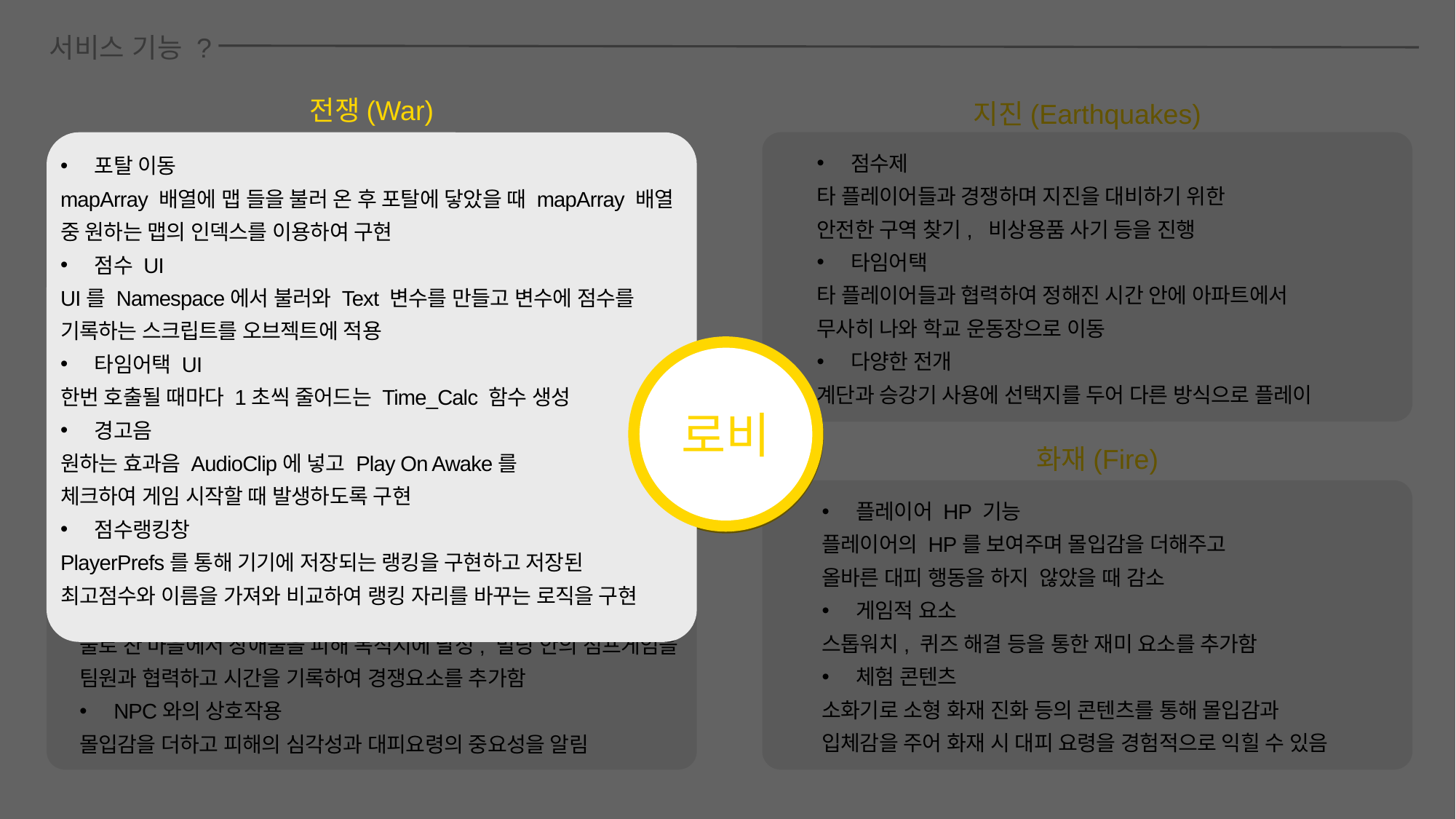

`
서비스 기능 ?
전쟁(War)
지진(Earthquakes)

점수제
타 플레이어들과 경쟁하며 지진을 대비하기 위한
안전한 구역 찾기,  비상용품 사기 등을 진행
타임어택
타 플레이어들과 협력하여 정해진 시간 안에 아파트에서
무사히 나와 학교 운동장으로 이동
다양한 전개
계단과 승강기 사용에 선택지를 두어 다른 방식으로 플레이
포탈 이동
mapArray 배열에 맵 들을 불러 온 후 포탈에 닿았을 때 mapArray 배열 중 원하는 맵의 인덱스를 이용하여 구현
점수 UI
UI를 Namespace에서 불러와 Text 변수를 만들고 변수에 점수를 기록하는 스크립트를 오브젝트에 적용
타임어택 UI
한번 호출될 때마다 1초씩 줄어드는 Time_Calc 함수 생성
경고음
원하는 효과음 AudioClip에 넣고 Play On Awake를
체크하여 게임 시작할 때 발생하도록 구현
점수랭킹창
PlayerPrefs를 통해 기기에 저장되는 랭킹을 구현하고 저장된
최고점수와 이름을 가져와 비교하여 랭킹 자리를 바꾸는 로직을 구현

로비

재난,
긴급
상황
폭우(Heavy Rain)
화재(Fire)

플레이어 HP 기능
플레이어의 HP를 보여주며 몰입감을 더해주고
올바른 대피 행동을 하지  않았을 때 감소
게임적 요소
스톱워치, 퀴즈 해결 등을 통한 재미 요소를 추가함
체험 콘텐츠
소화기로 소형 화재 진화 등의 콘텐츠를 통해 몰입감과
입체감을 주어 화재 시 대피 요령을 경험적으로 익힐 수 있음
랭킹제
폭우와 관련된 퀴즈를 풀어 맞힌 문제 순으로 랭킹에 올라가고
다른 플레이어들과 경쟁함
타임어택
물로 찬 마을에서 장애물을 피해 목적지에 달성, 빌딩 안의 점프게임을 팀원과 협력하고 시간을 기록하여 경쟁요소를 추가함
NPC와의 상호작용
몰입감을 더하고 피해의 심각성과 대피요령의 중요성을 알림